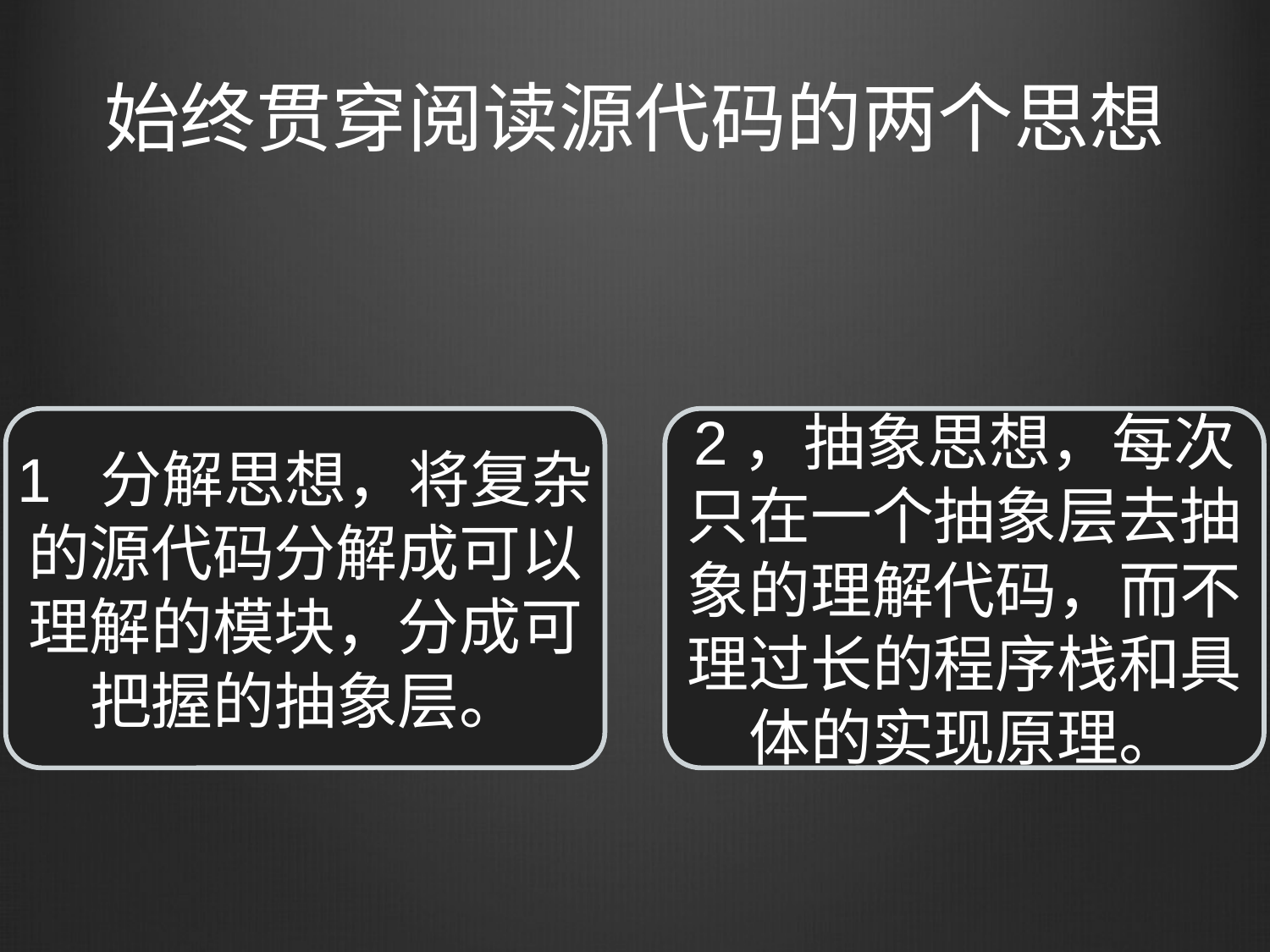

# 始终贯穿阅读源代码的两个思想
2，抽象思想，每次只在一个抽象层去抽象的理解代码，而不理过长的程序栈和具体的实现原理。

1  分解思想，将复杂的源代码分解成可以理解的模块，分成可把握的抽象层。